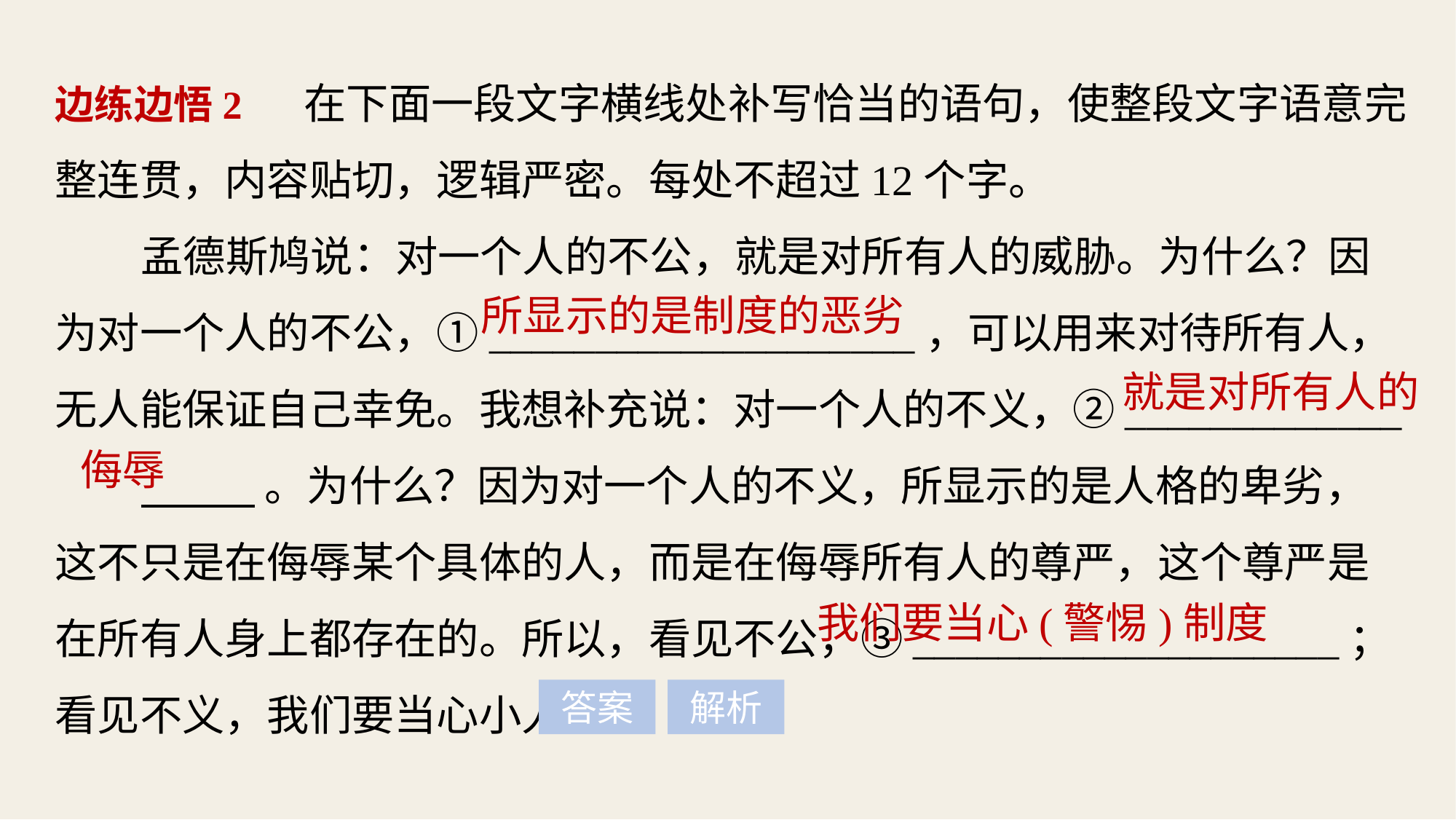

边练边悟2 　在下面一段文字横线处补写恰当的语句，使整段文字语意完整连贯，内容贴切，逻辑严密。每处不超过12个字。
孟德斯鸠说：对一个人的不公，就是对所有人的威胁。为什么？因为对一个人的不公，①____________________，可以用来对待所有人，无人能保证自己幸免。我想补充说：对一个人的不义，②_____________
            。为什么？因为对一个人的不义，所显示的是人格的卑劣，这不只是在侮辱某个具体的人，而是在侮辱所有人的尊严，这个尊严是在所有人身上都存在的。所以，看见不公，③____________________；看见不义，我们要当心小人。
所显示的是制度的恶劣
就是对所有人的
侮辱
我们要当心(警惕)制度
答案
解析